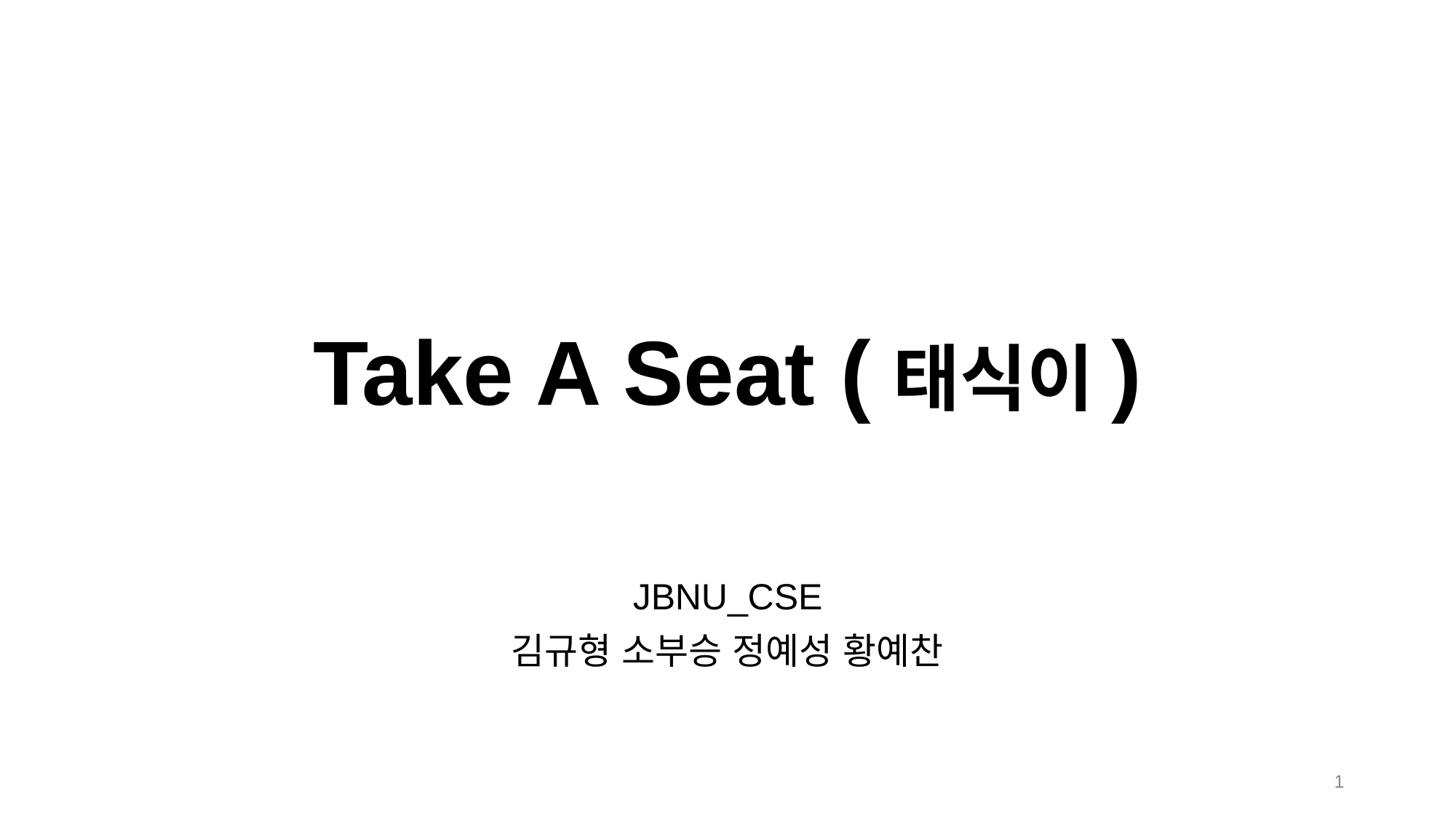

# Take A Seat (태식이)
JBNU_CSE
김규형 소부승 정예성 황예찬
1